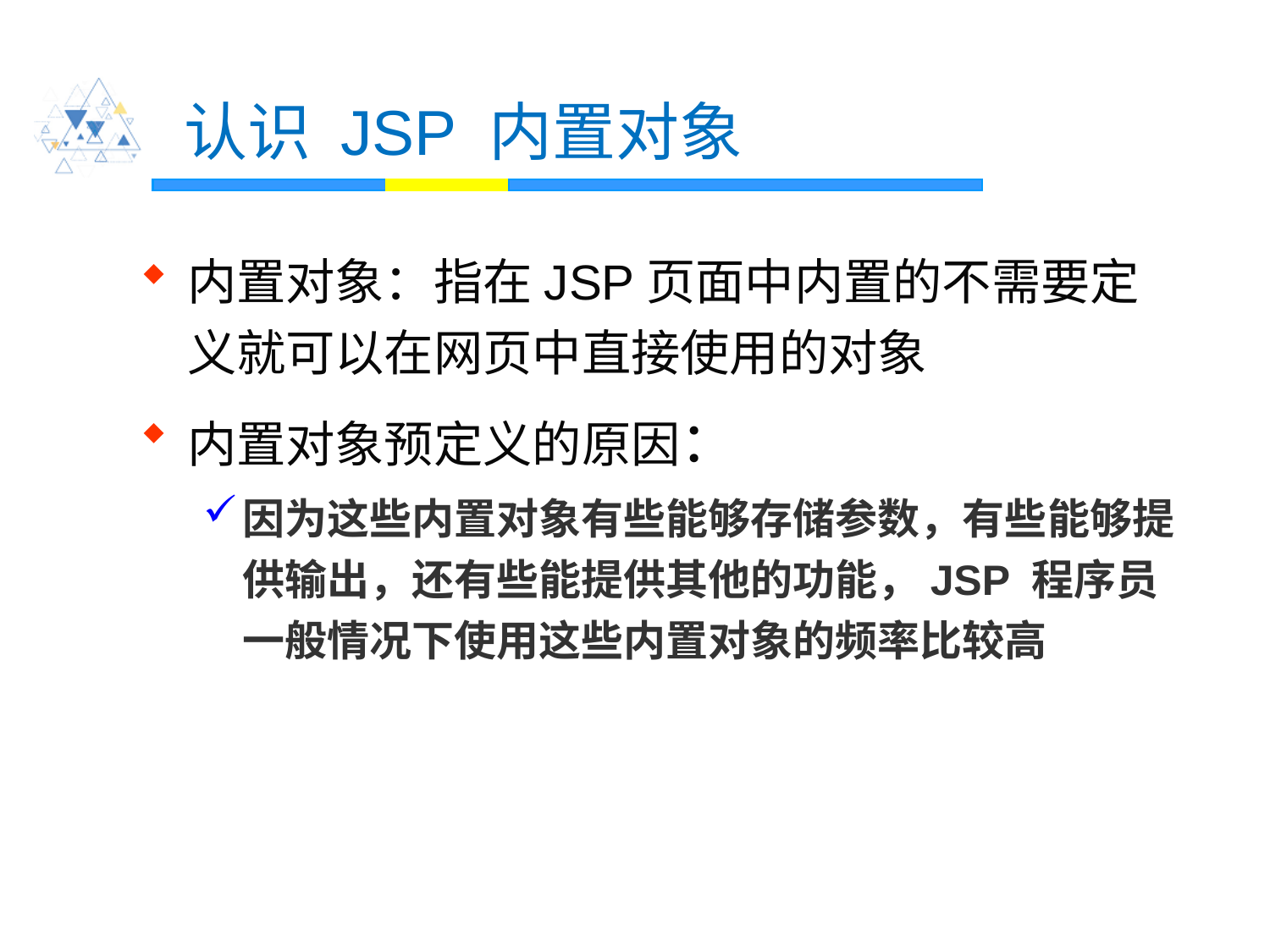

# 认识 JSP 内置对象
内置对象：指在JSP页面中内置的不需要定义就可以在网页中直接使用的对象
内置对象预定义的原因：
因为这些内置对象有些能够存储参数，有些能够提供输出，还有些能提供其他的功能，JSP 程序员一般情况下使用这些内置对象的频率比较高